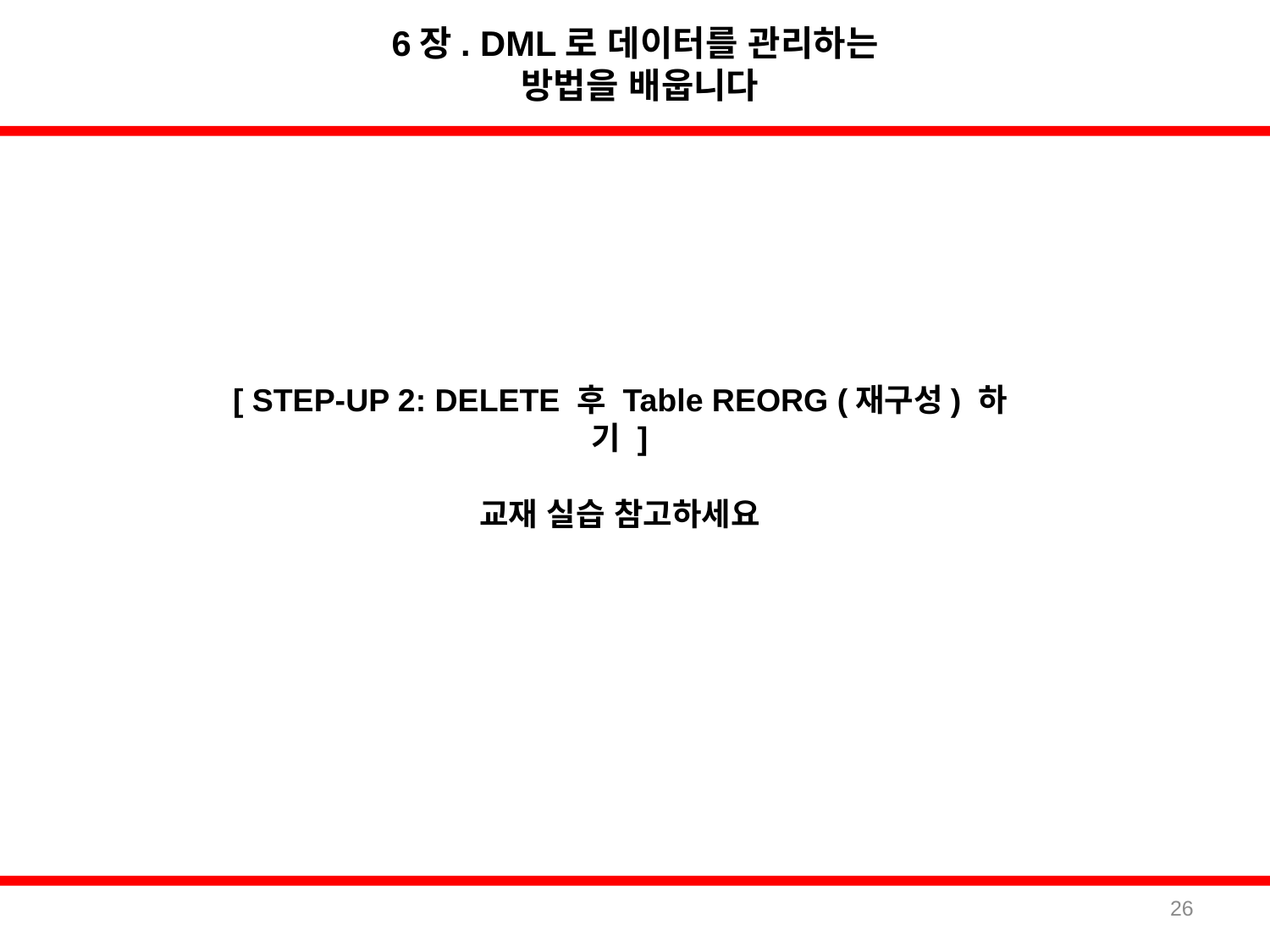

6장. DML로 데이터를 관리하는
방법을 배웁니다

[ STEP-UP 2: DELETE 후 Table REORG (재구성) 하기 ]

교재 실습 참고하세요

26